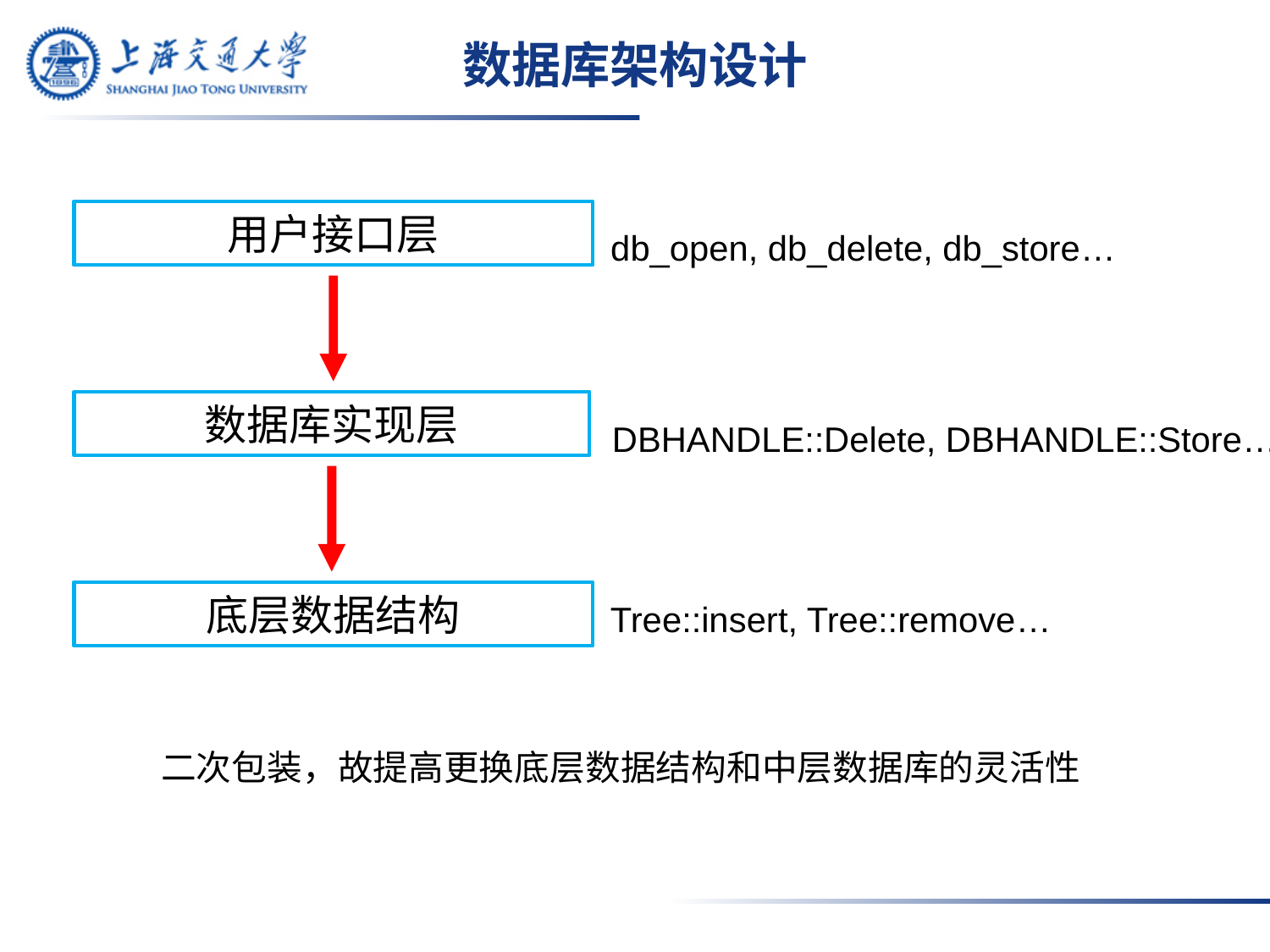

# 数据库架构设计
用户接口层
db_open, db_delete, db_store…
数据库实现层
DBHANDLE::Delete, DBHANDLE::Store…
底层数据结构
Tree::insert, Tree::remove…
二次包装，故提高更换底层数据结构和中层数据库的灵活性